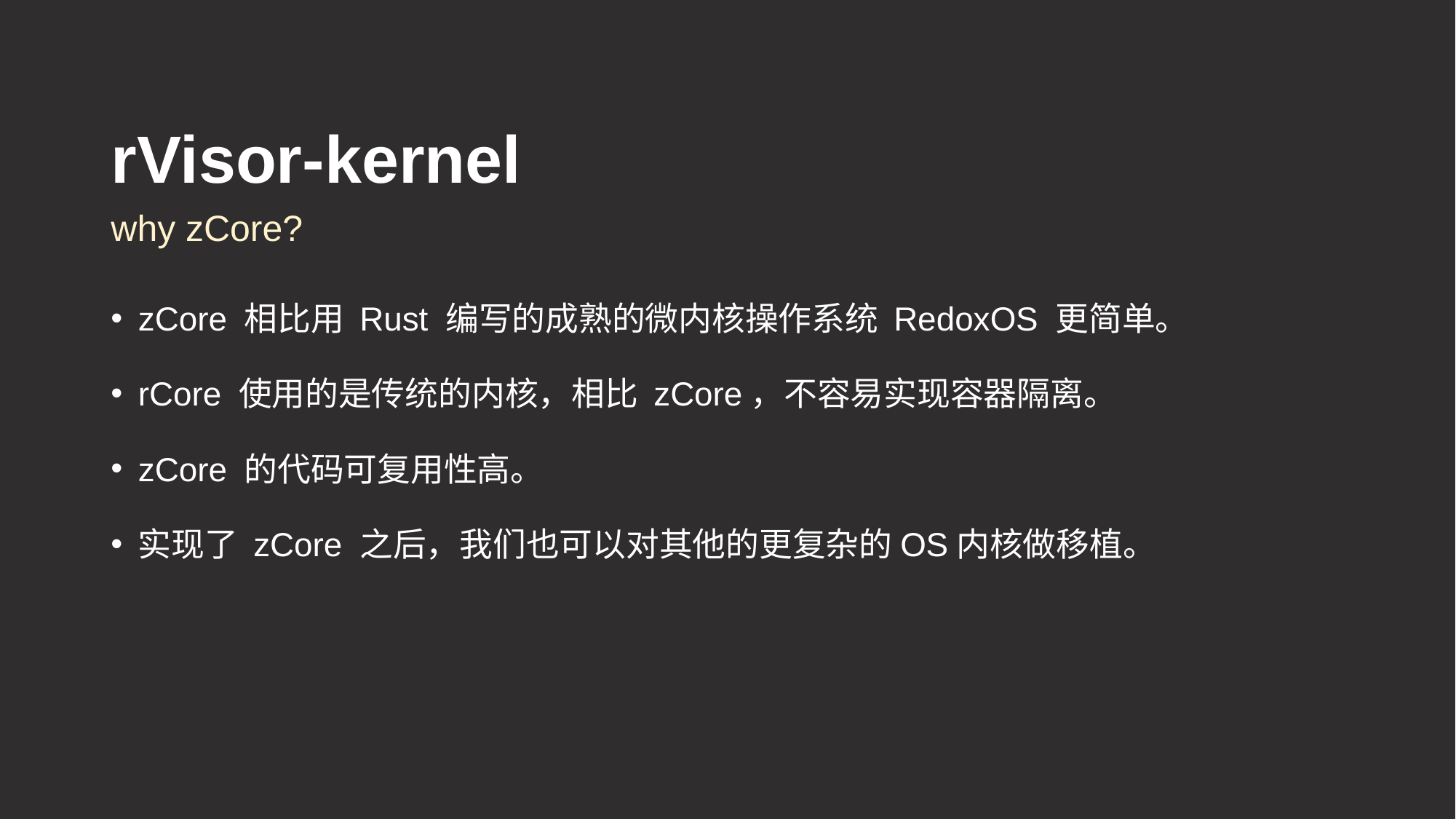

# rVisor-kernel
why zCore?

zCore 相比用 Rust 编写的成熟的微内核操作系统 RedoxOS 更简单。
rCore 使用的是传统的内核，相比 zCore，不容易实现容器隔离。
zCore 的代码可复用性高。
实现了 zCore 之后，我们也可以对其他的更复杂的OS内核做移植。